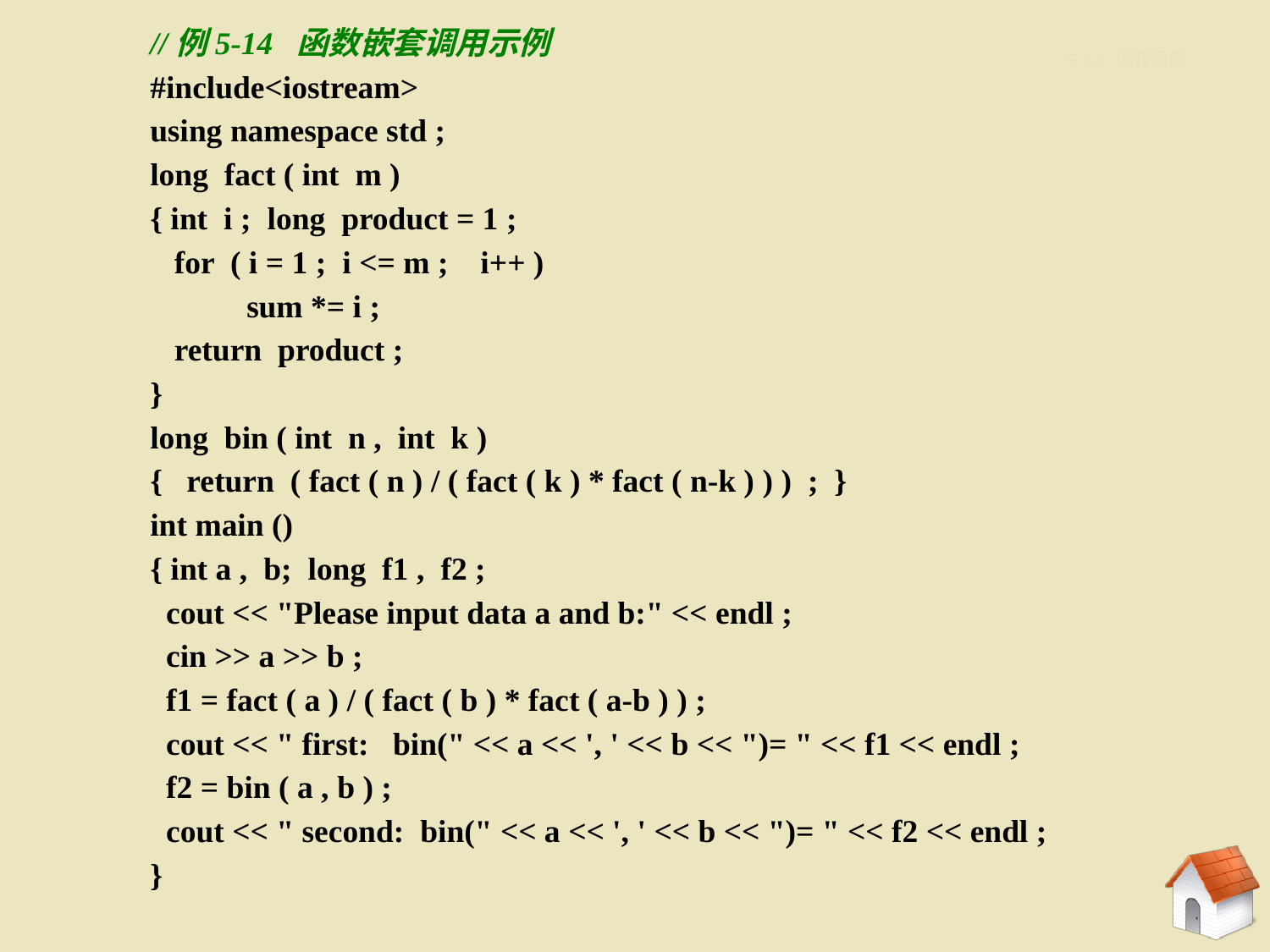

//例5-14  函数嵌套调用示例
#include<iostream>
using namespace std ;
long  fact ( int  m )
{ int  i ;  long  product = 1 ;
   for  ( i = 1 ;  i <= m ;    i++ )
            sum *= i ;
   return  product ;
}
long  bin ( int  n ,  int  k )
{   return  ( fact ( n ) / ( fact ( k ) * fact ( n-k ) ) )  ;  }
int main ()
{ int a ,  b;  long  f1 ,  f2 ;
  cout << "Please input data a and b:" << endl ;
  cin >> a >> b ;
  f1 = fact ( a ) / ( fact ( b ) * fact ( a-b ) ) ;
  cout << " first:   bin(" << a << ', ' << b << ")= " << f1 << endl ;
  f2 = bin ( a , b ) ;
  cout << " second:  bin(" << a << ', ' << b << ")= " << f2 << endl ;
}
5.5.1 嵌套调用